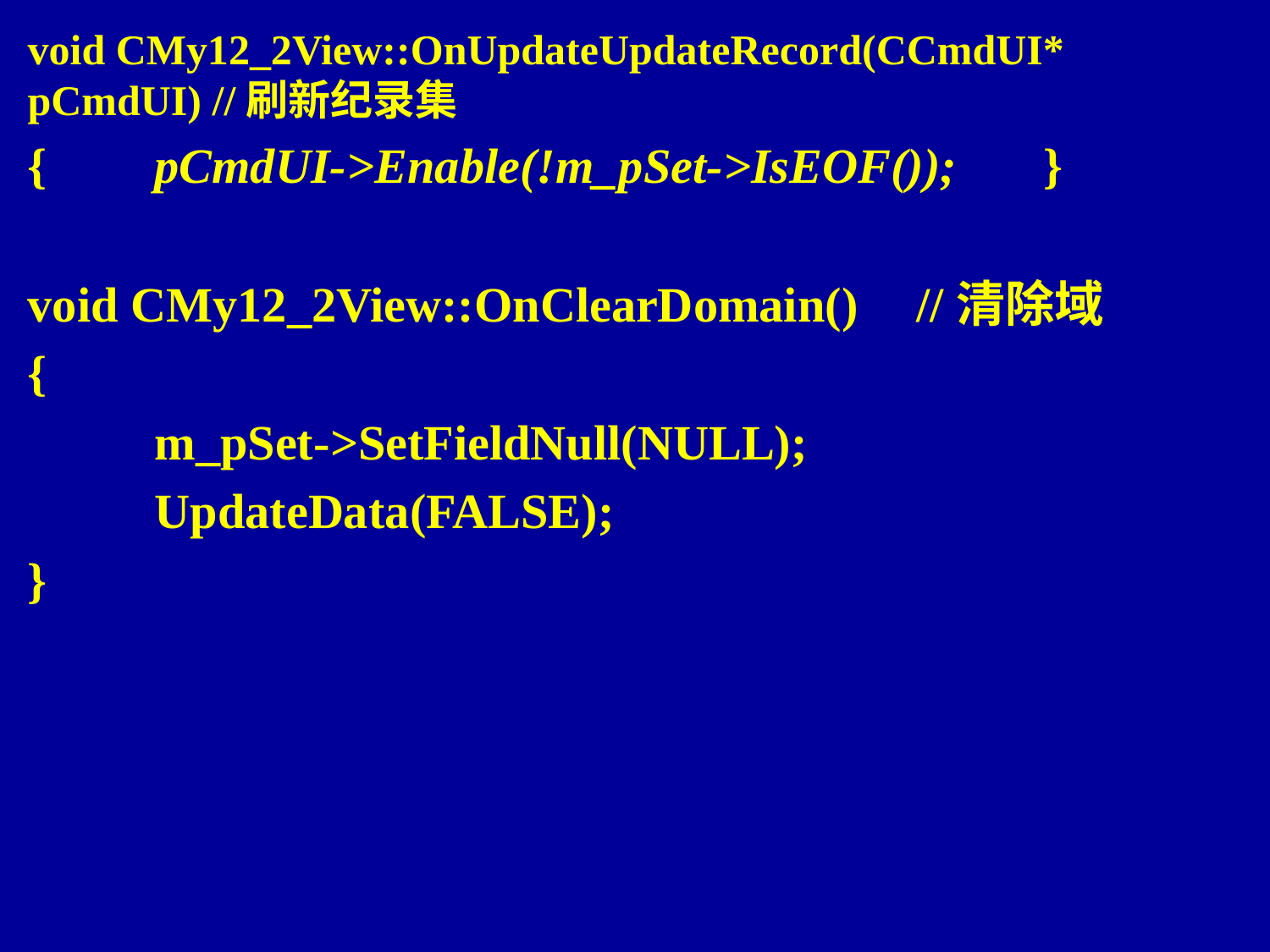

void CMy12_2View::OnUpdateUpdateRecord(CCmdUI* pCmdUI) //刷新纪录集
{	pCmdUI->Enable(!m_pSet->IsEOF());	}

void CMy12_2View::OnClearDomain() 	//清除域
{
	m_pSet->SetFieldNull(NULL);
	UpdateData(FALSE);
}